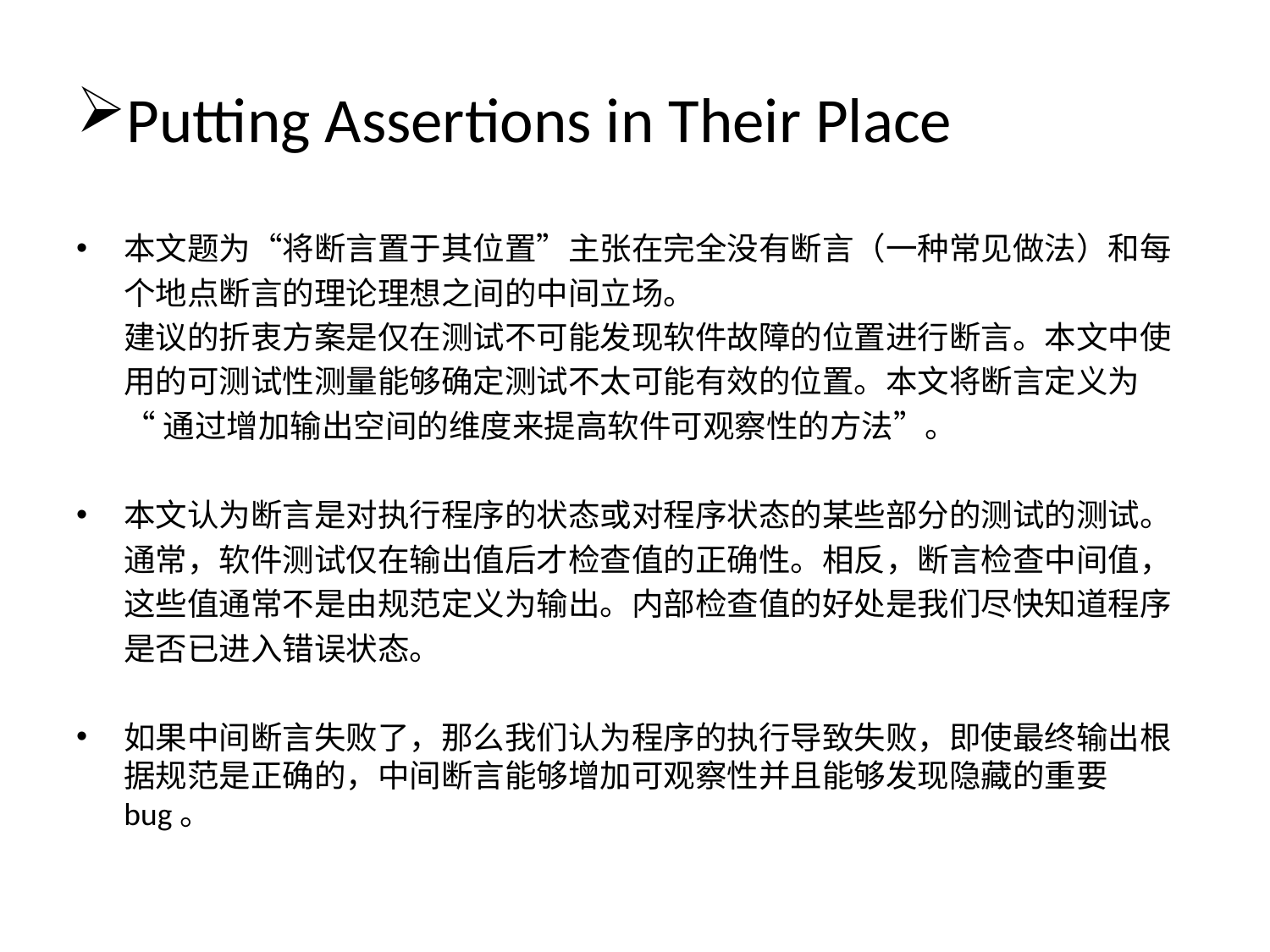

# Putting Assertions in Their Place
本文题为“将断言置于其位置”主张在完全没有断言（一种常见做法）和每
	个地点断言的理论理想之间的中间立场。
	建议的折衷方案是仅在测试不可能发现软件故障的位置进行断言。本文中使
	用的可测试性测量能够确定测试不太可能有效的位置。本文将断言定义为
	“通过增加输出空间的维度来提高软件可观察性的方法”。

本文认为断言是对执行程序的状态或对程序状态的某些部分的测试的测试。
	通常，软件测试仅在输出值后才检查值的正确性。相反，断言检查中间值，
	这些值通常不是由规范定义为输出。内部检查值的好处是我们尽快知道程序
	是否已进入错误状态。

如果中间断言失败了，那么我们认为程序的执行导致失败，即使最终输出根据规范是正确的，中间断言能够增加可观察性并且能够发现隐藏的重要bug。